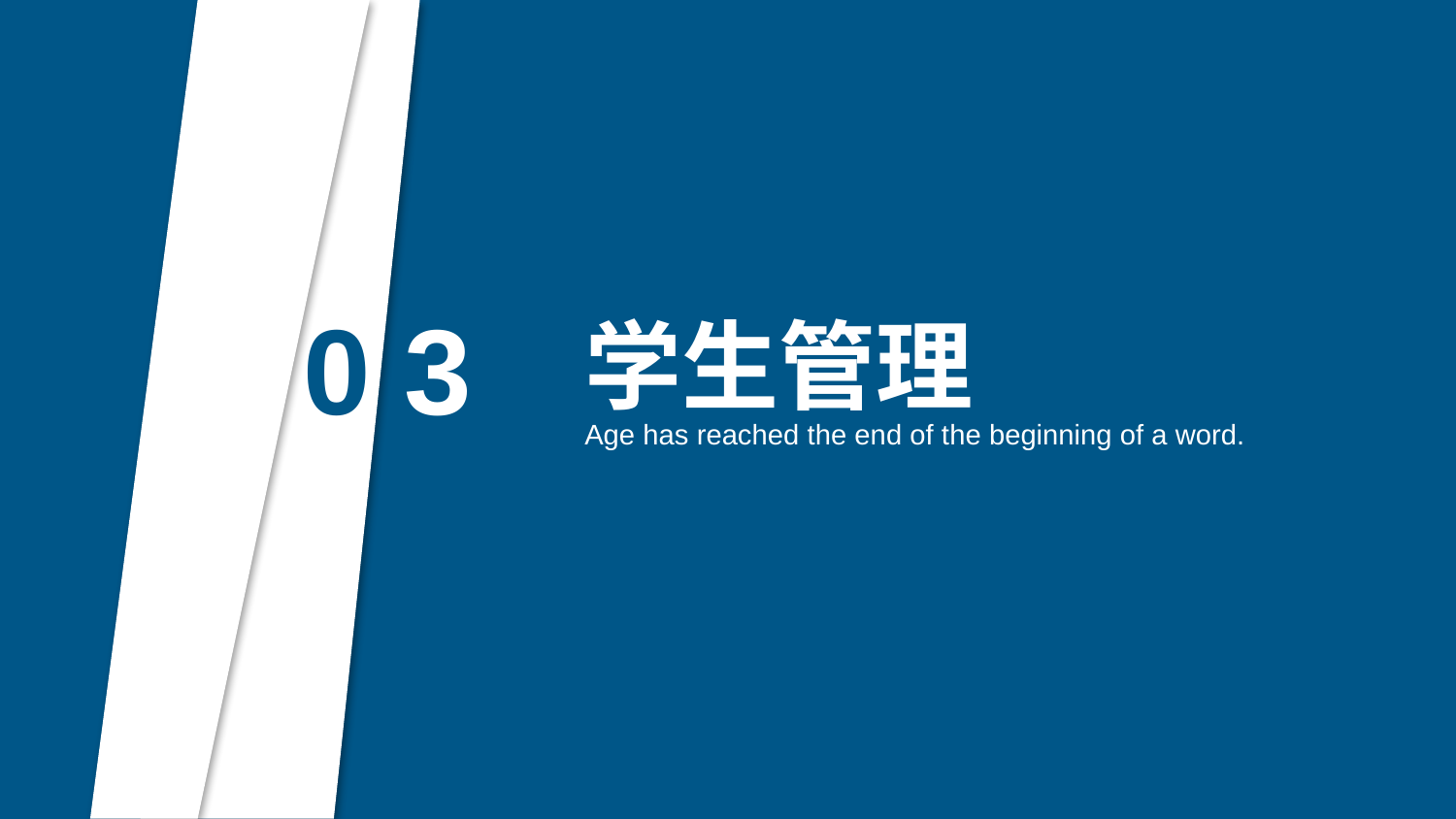

0 3
学生管理
Age has reached the end of the beginning of a word.